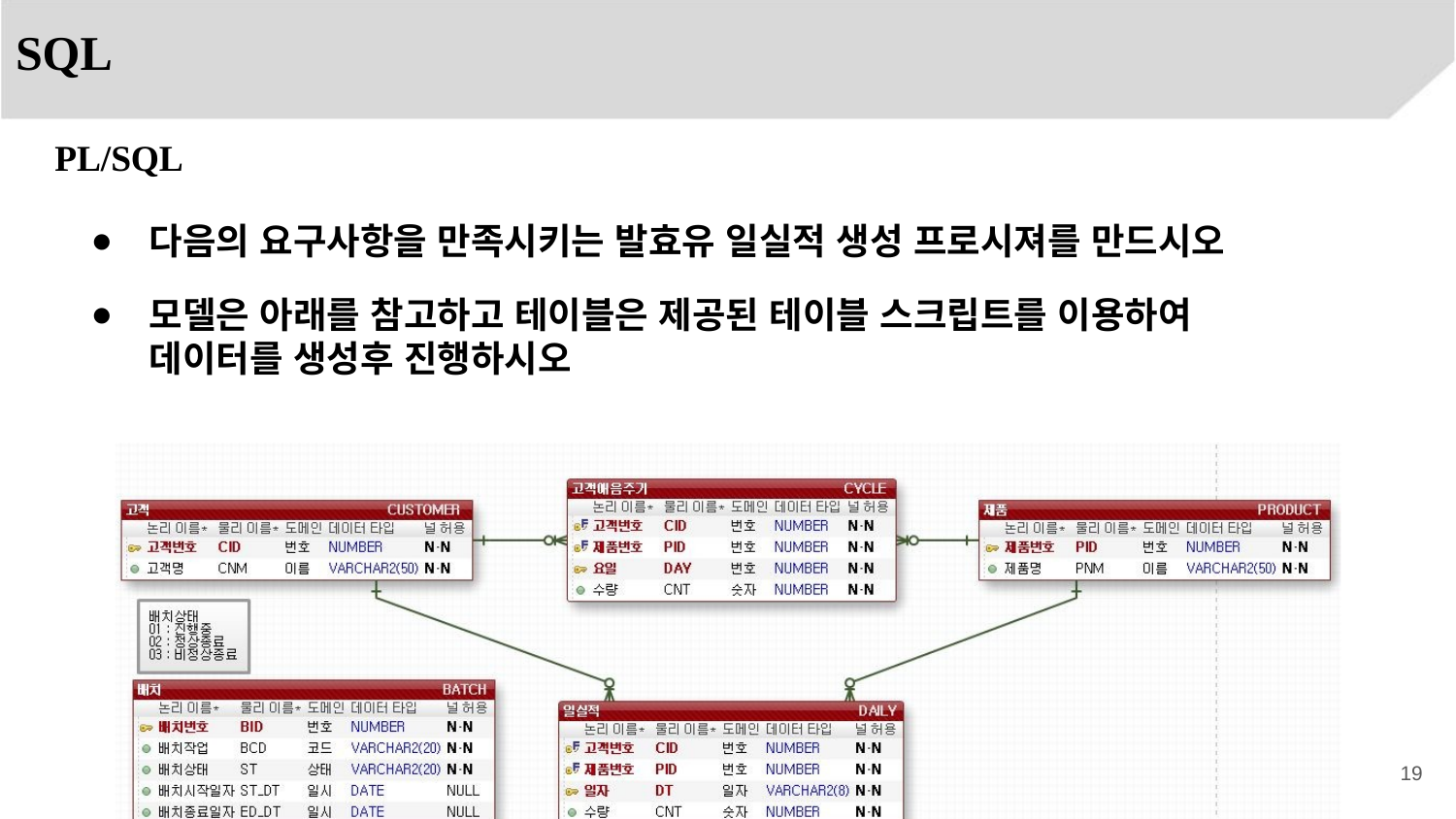

SQL
# PL/SQL
다음의 요구사항을 만족시키는 발효유 일실적 생성 프로시져를 만드시오

모델은 아래를 참고하고 테이블은 제공된 테이블 스크립트를 이용하여  데이터를 생성후 진행하시오

19